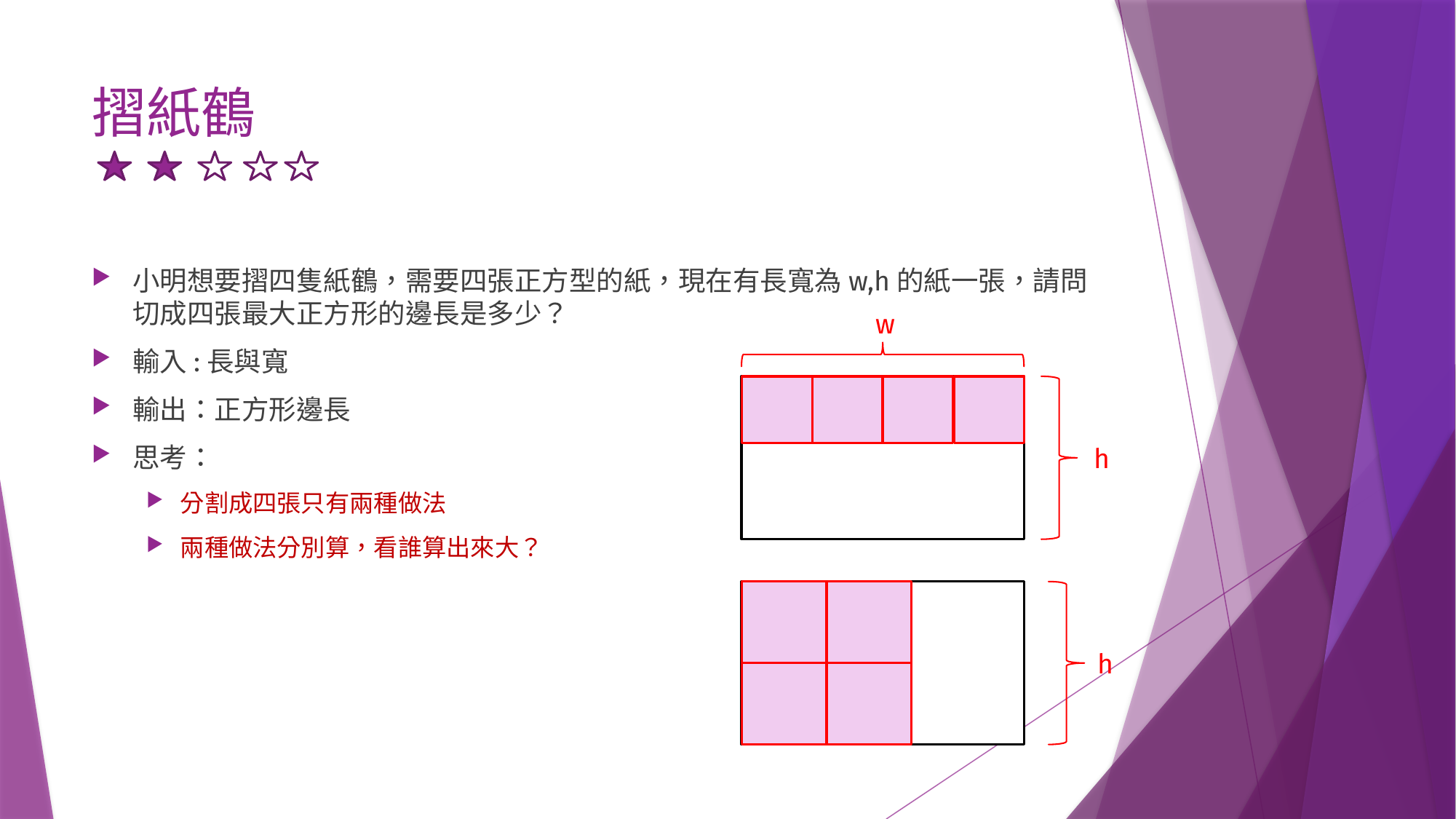

# 摺紙鶴

小明想要摺四隻紙鶴，需要四張正方型的紙，現在有長寬為w,h的紙一張，請問切成四張最大正方形的邊長是多少？
輸入:長與寬
輸出：正方形邊長
思考：
分割成四張只有兩種做法
兩種做法分別算，看誰算出來大？

w

h

h